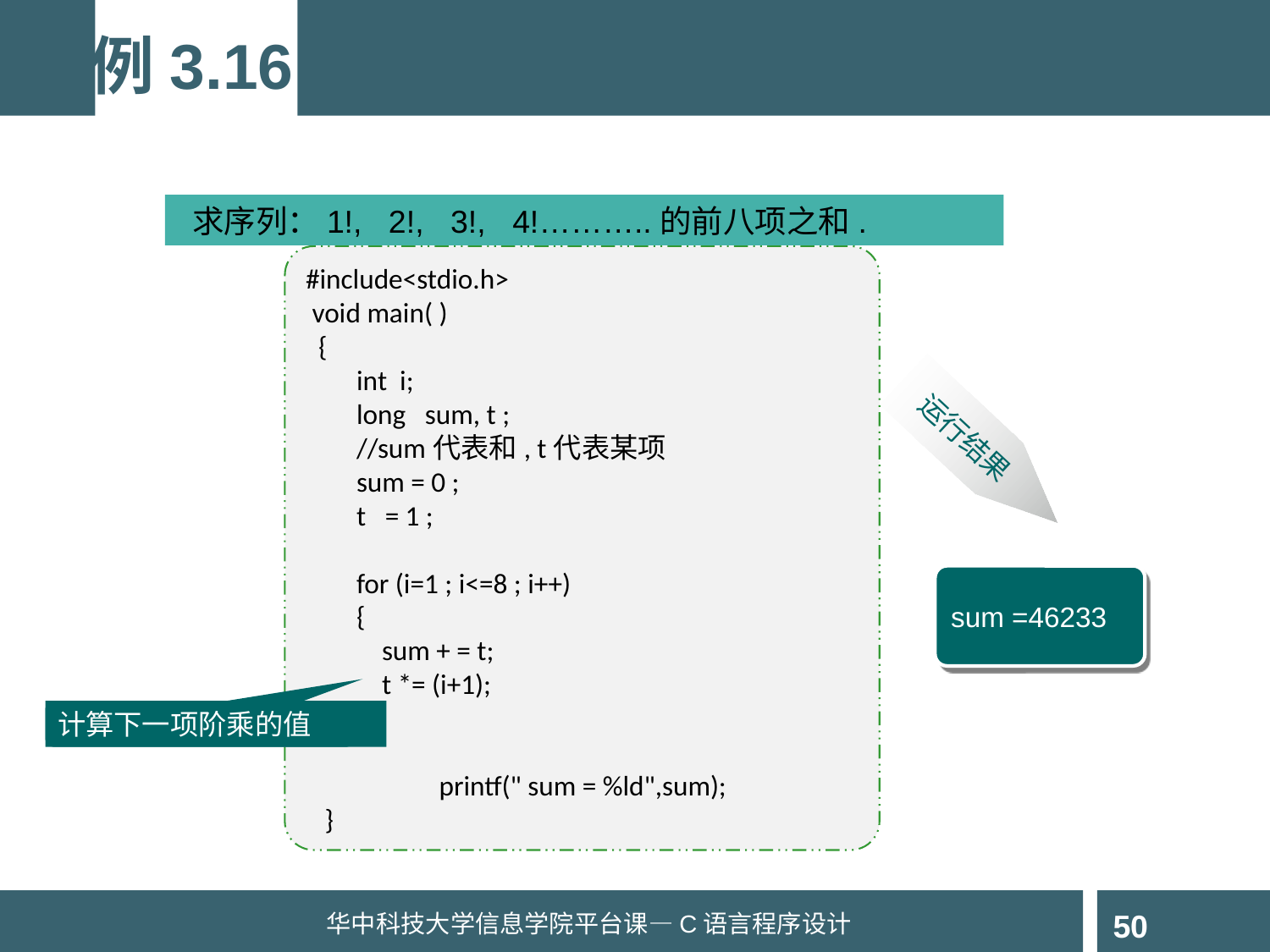

例3.16
 求序列：1!,   2!,   3!,   4!………..的前八项之和.
#include<stdio.h>
 void main( )
  {
        int  i;
        long   sum, t ;
        //sum代表和, t代表某项
        sum = 0 ;
        t   = 1 ;

        for (i=1 ; i<=8 ; i++)
        {
            sum + = t;
            t *= (i+1);
         }

	 printf(" sum = %ld",sum);
   }
运行结果
sum =46233
计算下一项阶乘的值